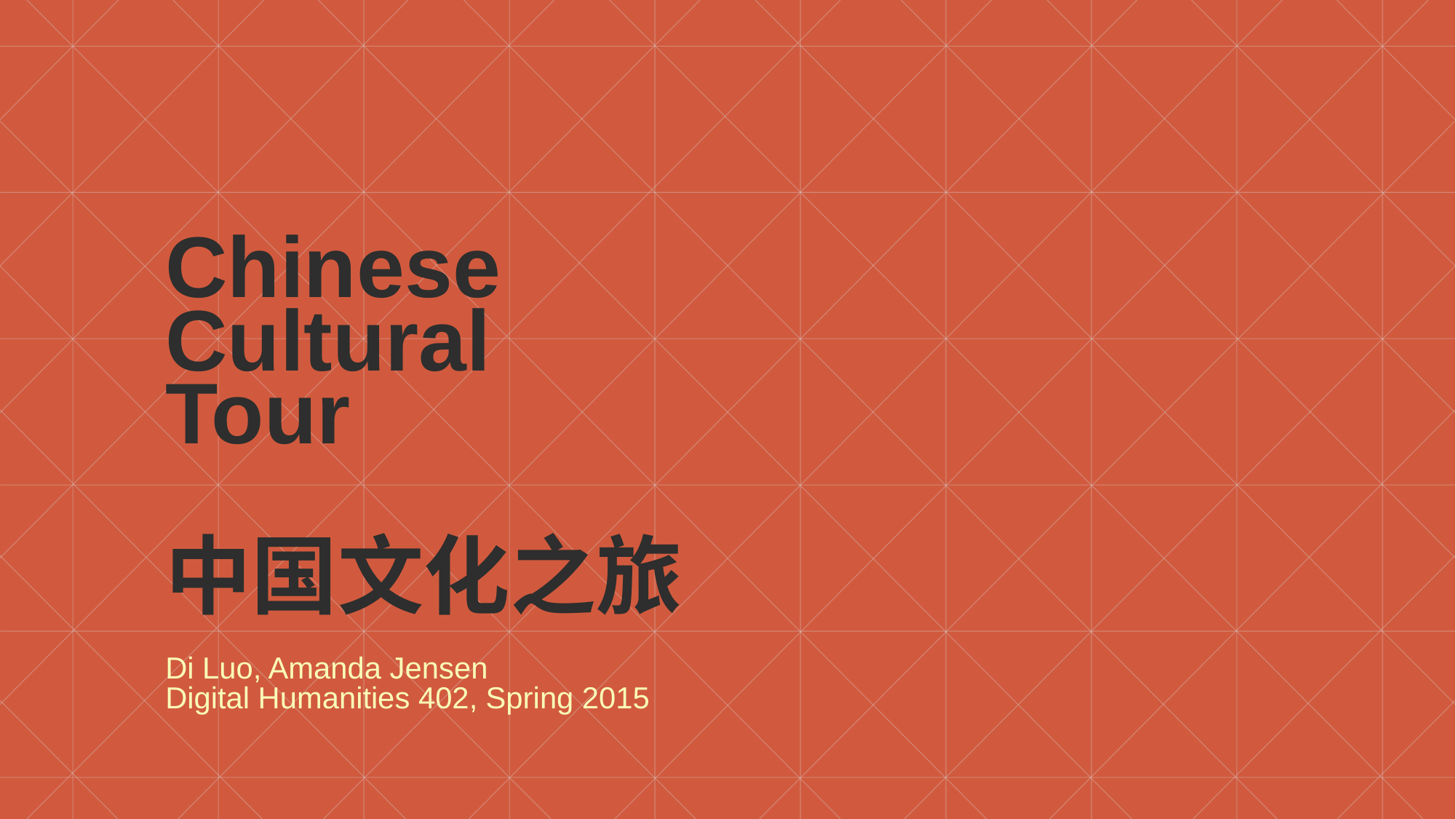

# Chinese Cultural Tour 中国文化之旅
Di Luo, Amanda Jensen
Digital Humanities 402, Spring 2015